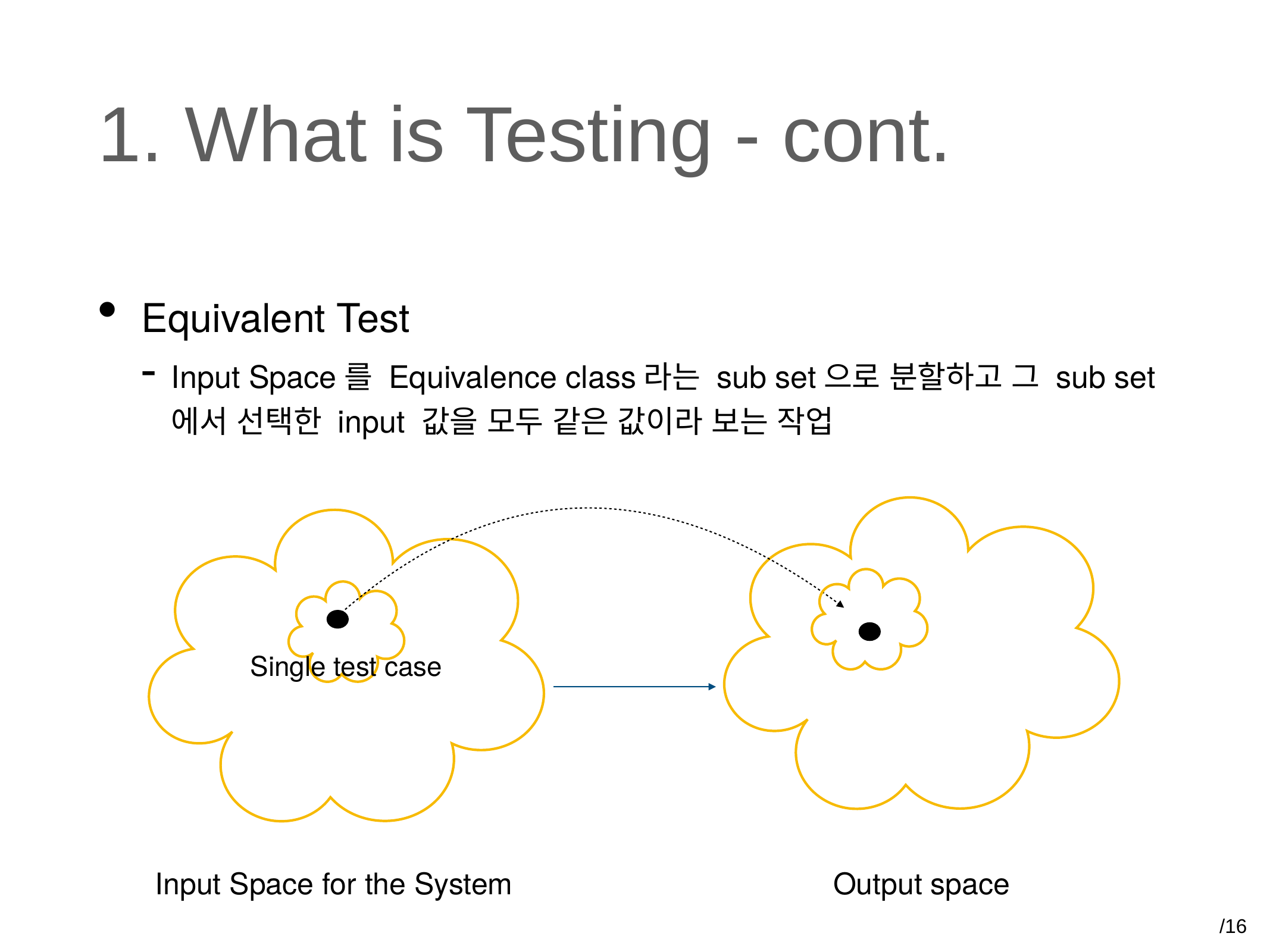

# 1. What is Testing - cont.
Equivalent Test
Input Space를 Equivalence class라는 sub set으로 분할하고 그 sub set에서 선택한 input 값을 모두 같은 값이라 보는 작업

Single test case

Input Space for the System
Output space
6